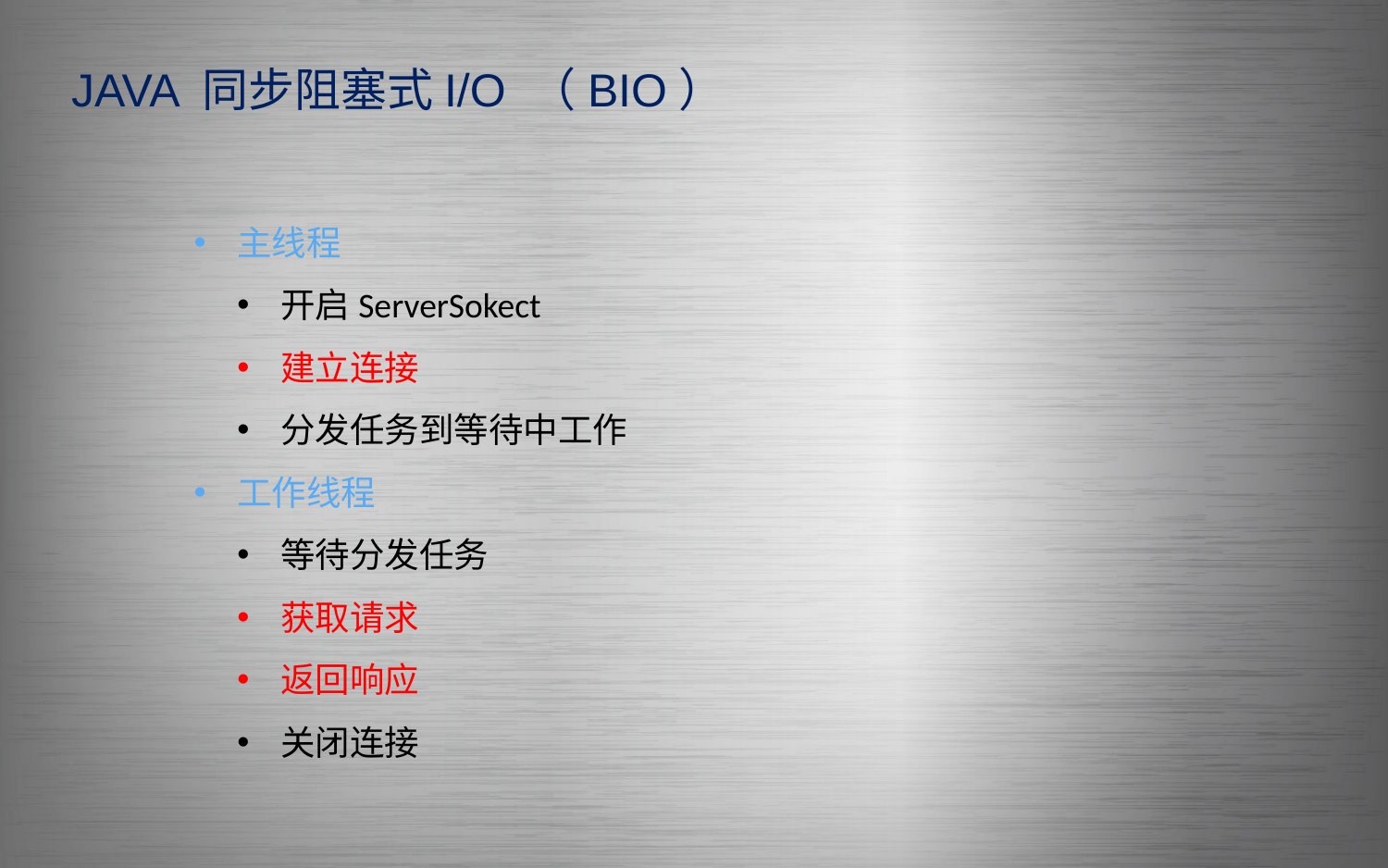

JAVA 同步阻塞式I/O （BIO）
主线程
开启ServerSokect
建立连接
分发任务到等待中工作
工作线程
等待分发任务
获取请求
返回响应
关闭连接